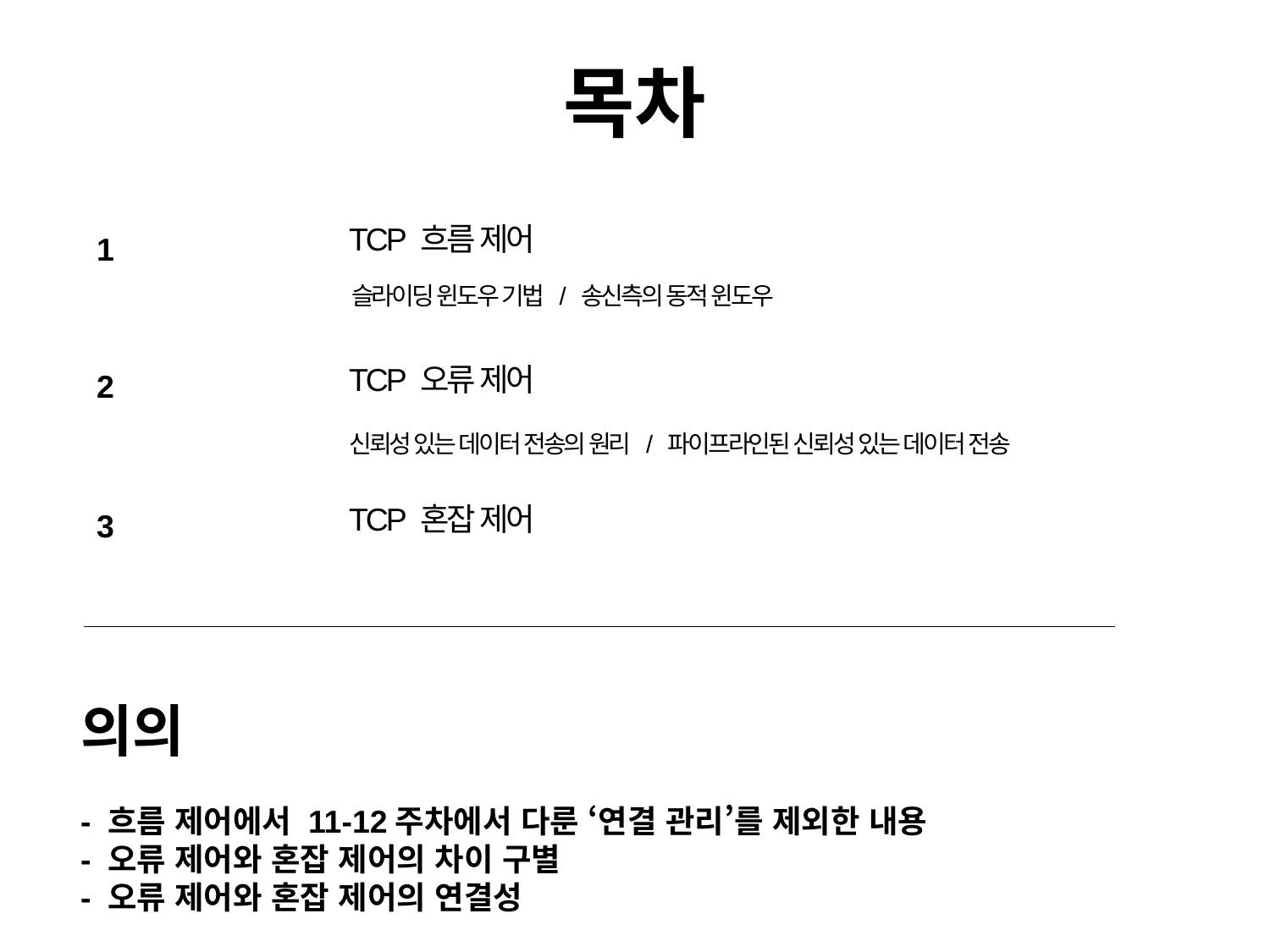

# 목차
TCP 흐름 제어
슬라이딩 윈도우 기법  /  송신측의 동적 윈도우
1
TCP 오류 제어
신뢰성 있는 데이터 전송의 원리  /  파이프라인된 신뢰성 있는 데이터 전송
2
TCP 혼잡 제어

3

의의
- 흐름 제어에서 11-12주차에서 다룬 ‘연결 관리’를 제외한 내용
- 오류 제어와 혼잡 제어의 차이 구별
- 오류 제어와 혼잡 제어의 연결성